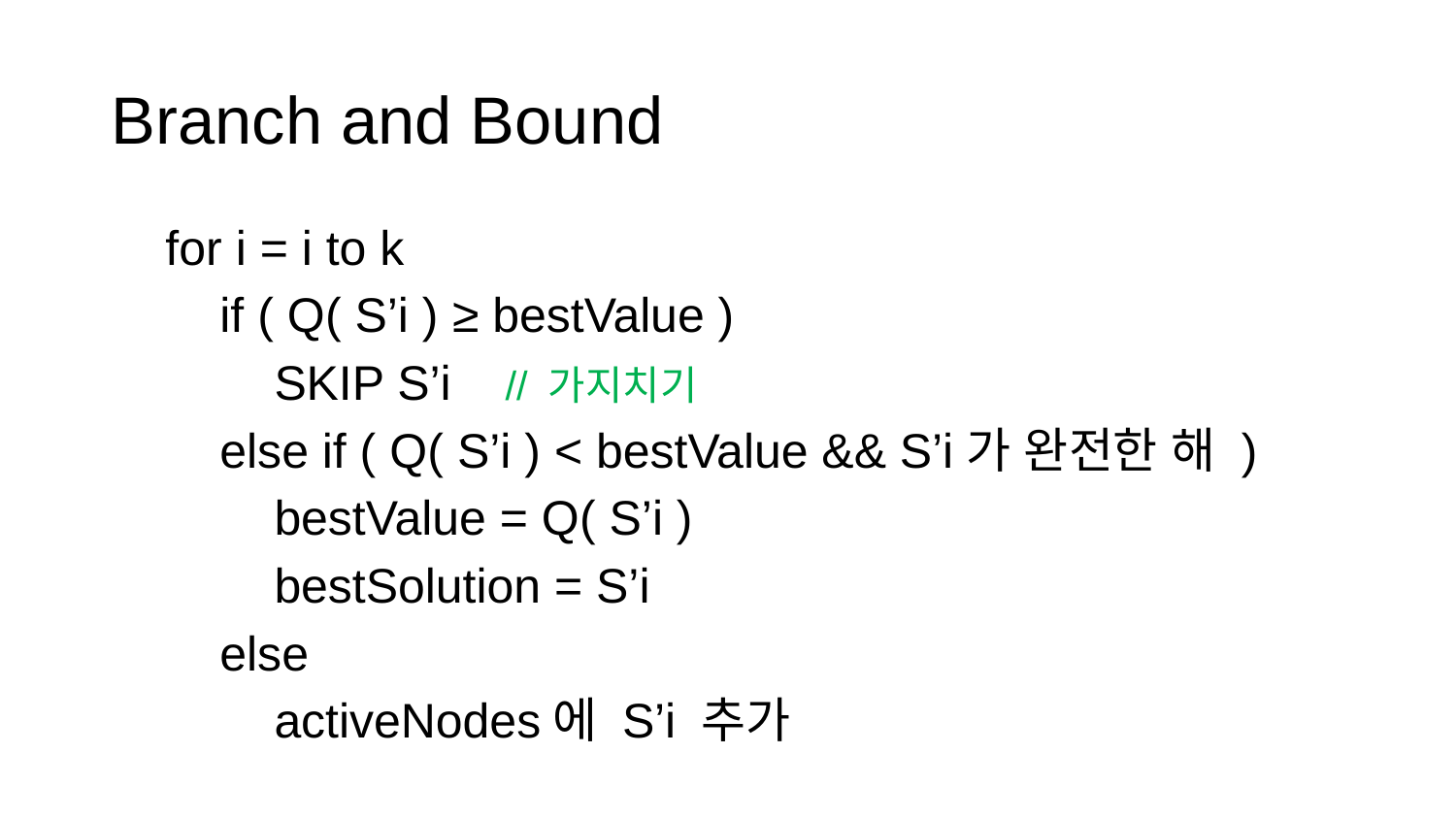

# Branch and Bound
    for i = i to k
        if ( Q( S’i ) ≥ bestValue )
            SKIP S’i    // 가지치기
        else if ( Q( S’i ) < bestValue && S’i가 완전한 해 )
            bestValue = Q( S’i )
            bestSolution = S’i
        else
            activeNodes에 S’i 추가